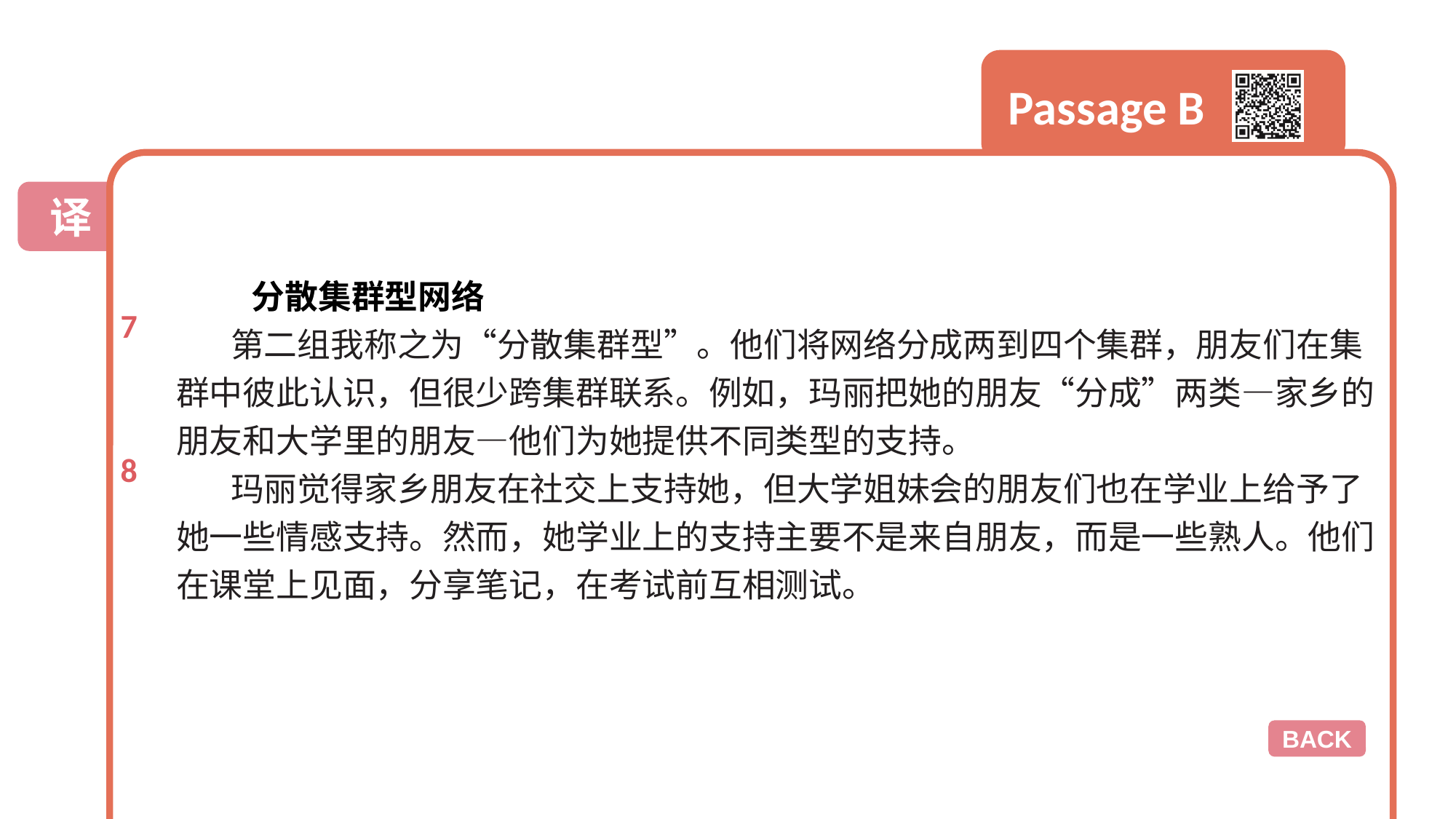

分散集群型网络
第二组我称之为“分散集群型”。他们将网络分成两到四个集群，朋友们在集群中彼此认识，但很少跨集群联系。例如，玛丽把她的朋友“分成”两类—家乡的朋友和大学里的朋友—他们为她提供不同类型的支持。
玛丽觉得家乡朋友在社交上支持她，但大学姐妹会的朋友们也在学业上给予了她一些情感支持。然而，她学业上的支持主要不是来自朋友，而是一些熟人。他们在课堂上见面，分享笔记，在考试前互相测试。

7

8

BACK